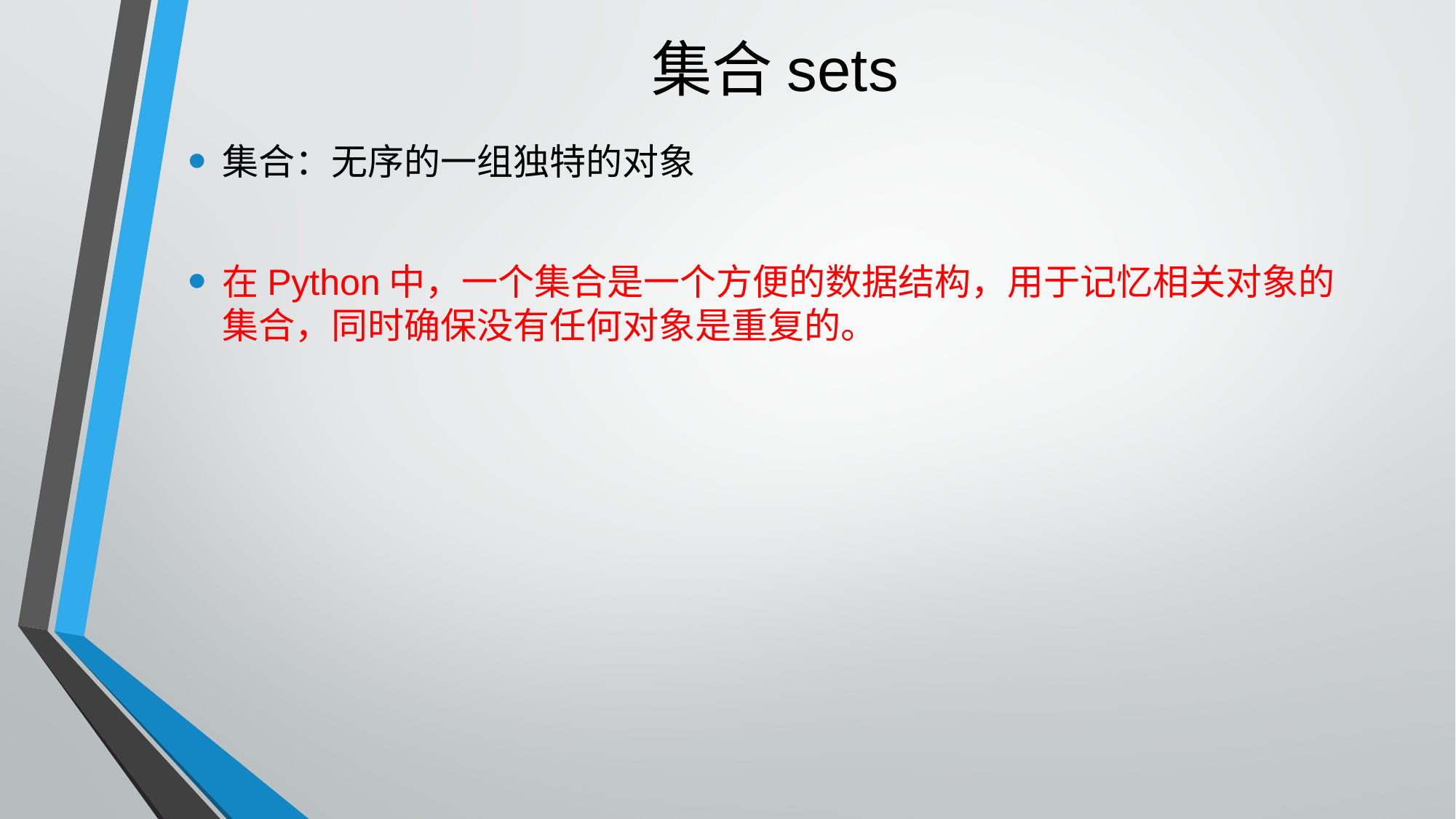

# 集合sets
集合：无序的一组独特的对象

在Python中，一个集合是一个方便的数据结构，用于记忆相关对象的集合，同时确保没有任何对象是重复的。